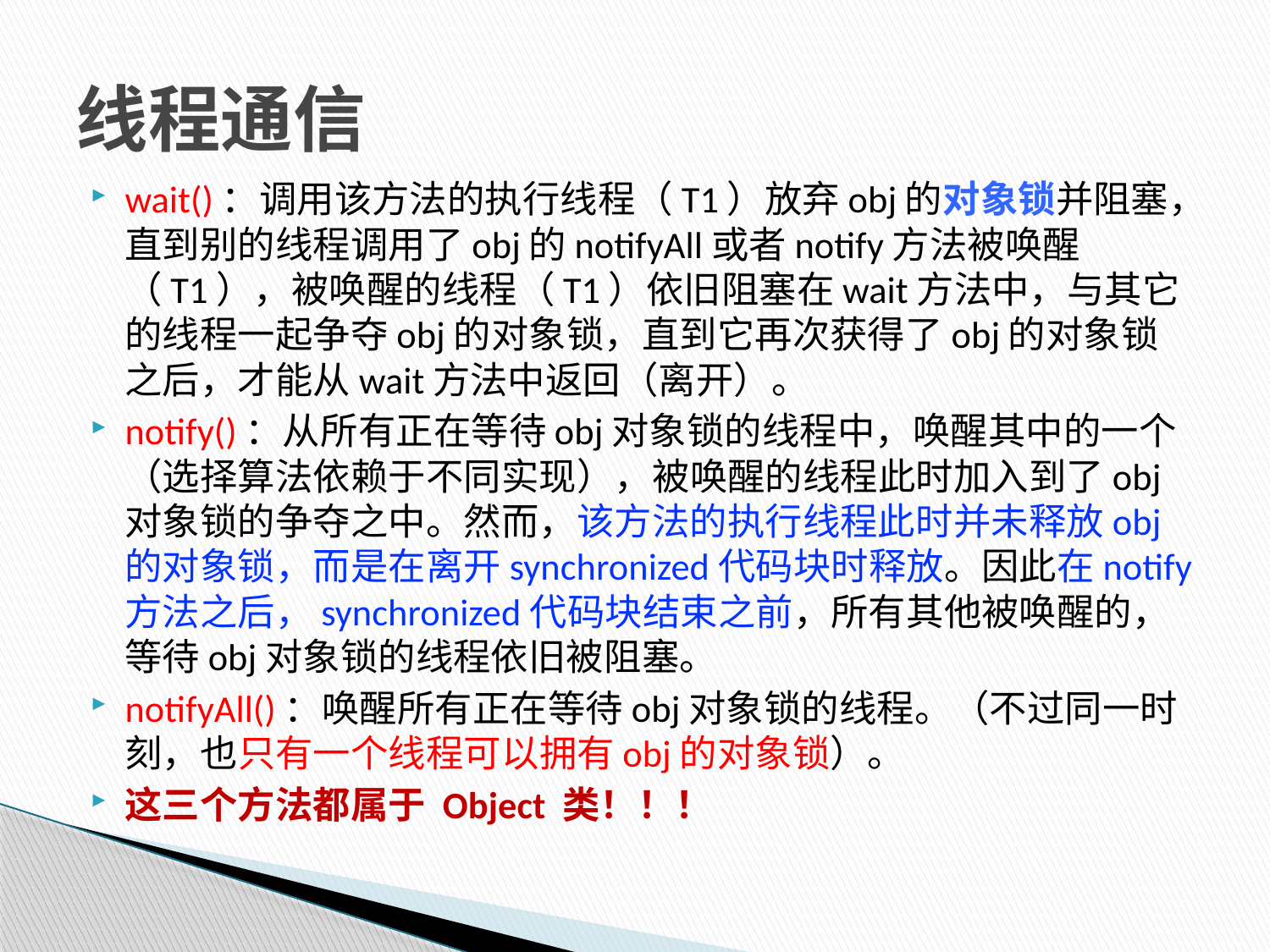

# 线程通信
wait()：调用该方法的执行线程（T1）放弃obj的对象锁并阻塞，直到别的线程调用了obj的notifyAll或者notify方法被唤醒（T1），被唤醒的线程（T1）依旧阻塞在wait方法中，与其它的线程一起争夺obj的对象锁，直到它再次获得了obj的对象锁之后，才能从wait方法中返回（离开）。
notify()：从所有正在等待obj对象锁的线程中，唤醒其中的一个（选择算法依赖于不同实现），被唤醒的线程此时加入到了obj对象锁的争夺之中。然而，该方法的执行线程此时并未释放obj的对象锁，而是在离开synchronized代码块时释放。因此在notify方法之后，synchronized代码块结束之前，所有其他被唤醒的，等待obj对象锁的线程依旧被阻塞。
notifyAll()：唤醒所有正在等待obj对象锁的线程。（不过同一时刻，也只有一个线程可以拥有obj的对象锁）。
这三个方法都属于 Object 类！！！